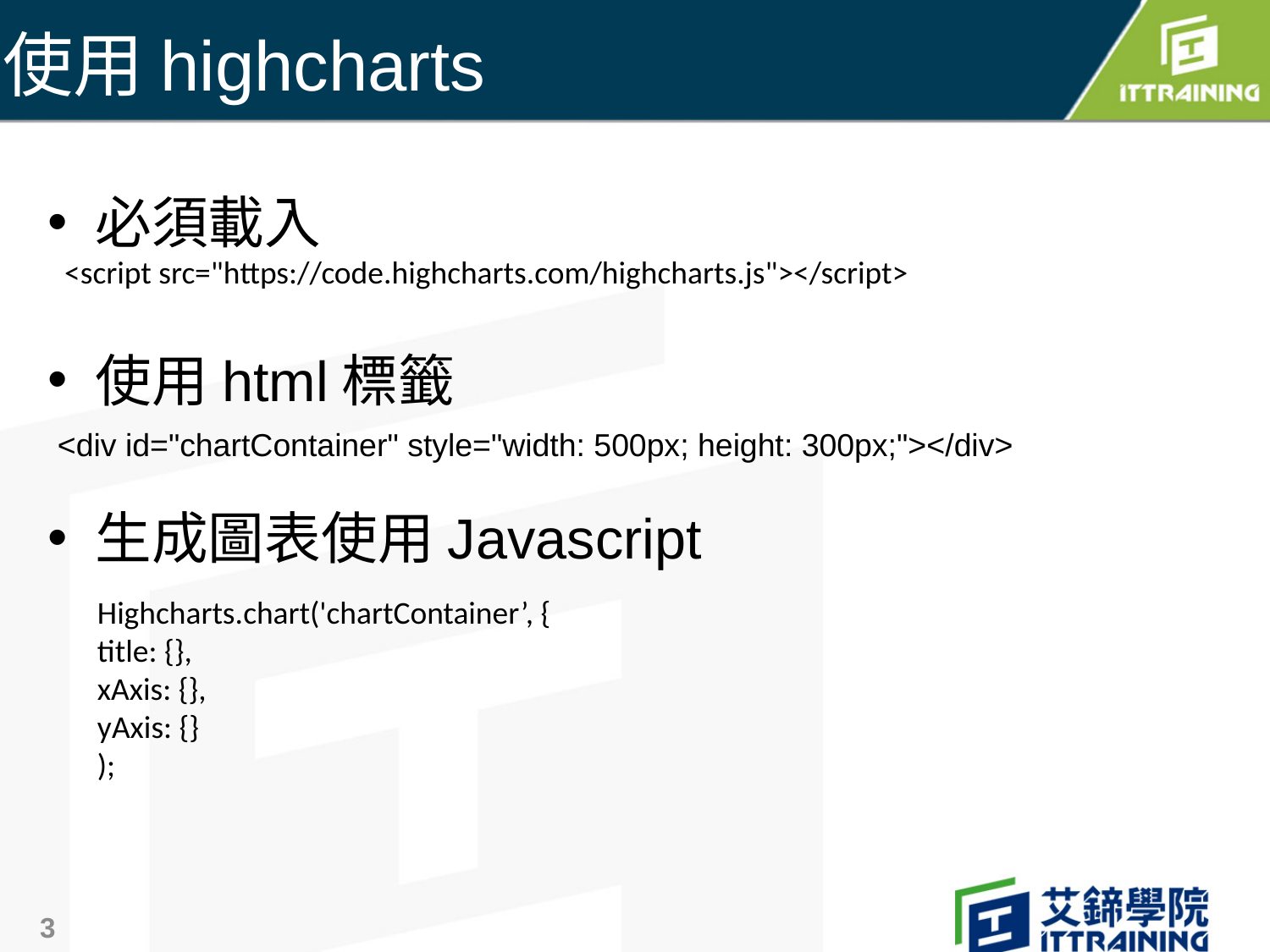

# 使用highcharts
必須載入

使用html標籤

生成圖表使用Javascript

 <script src="https://code.highcharts.com/highcharts.js"></script>
<div id="chartContainer" style="width: 500px; height: 300px;"></div>
Highcharts.chart('chartContainer’, {
title: {},
xAxis: {},
yAxis: {}
);
3